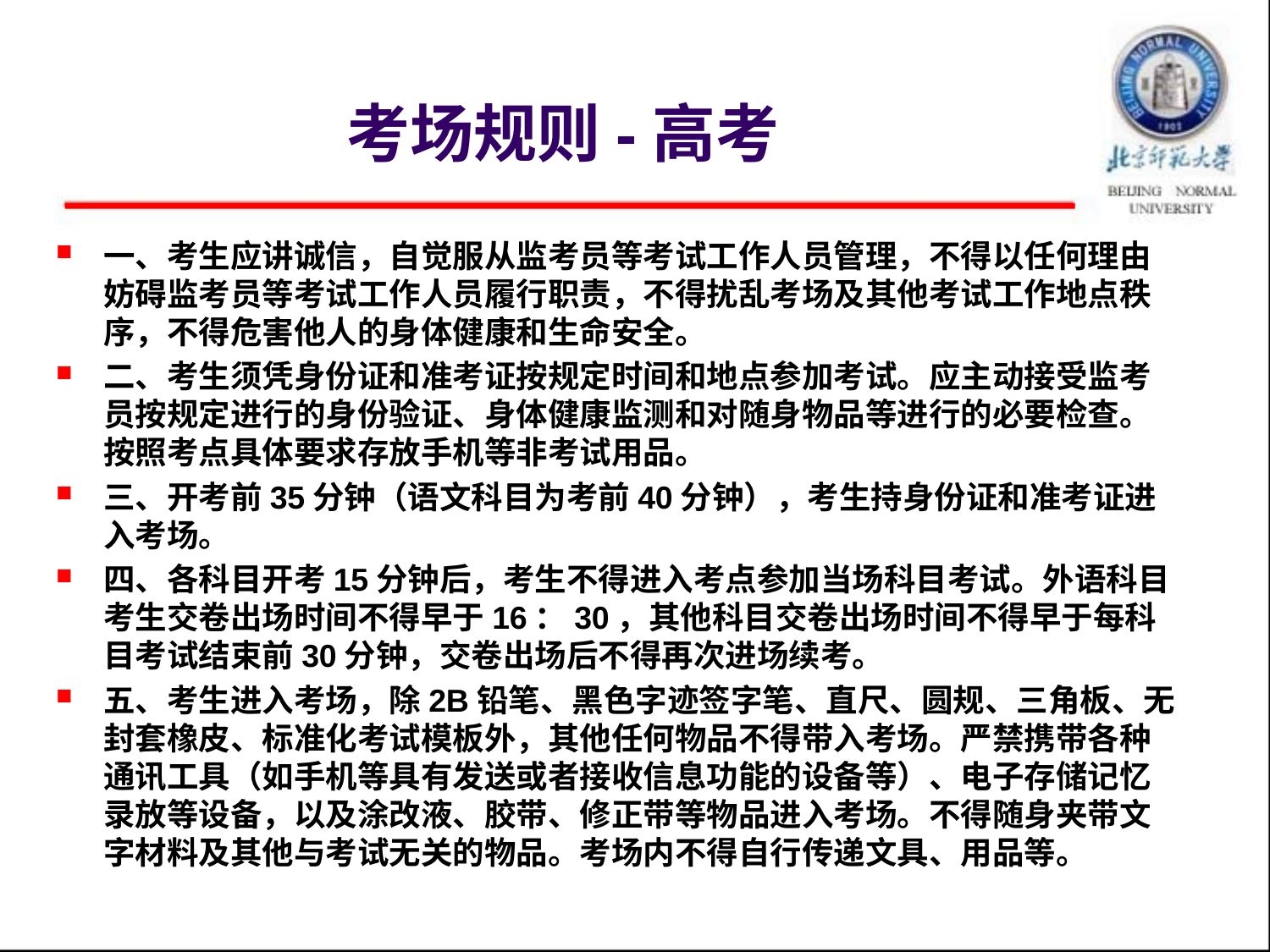

# 考场规则-高考
一、考生应讲诚信，自觉服从监考员等考试工作人员管理，不得以任何理由妨碍监考员等考试工作人员履行职责，不得扰乱考场及其他考试工作地点秩序，不得危害他人的身体健康和生命安全。
二、考生须凭身份证和准考证按规定时间和地点参加考试。应主动接受监考员按规定进行的身份验证、身体健康监测和对随身物品等进行的必要检查。按照考点具体要求存放手机等非考试用品。
三、开考前35分钟（语文科目为考前40分钟），考生持身份证和准考证进入考场。
四、各科目开考15分钟后，考生不得进入考点参加当场科目考试。外语科目考生交卷出场时间不得早于16：30，其他科目交卷出场时间不得早于每科目考试结束前30分钟，交卷出场后不得再次进场续考。
五、考生进入考场，除2B铅笔、黑色字迹签字笔、直尺、圆规、三角板、无封套橡皮、标准化考试模板外，其他任何物品不得带入考场。严禁携带各种通讯工具（如手机等具有发送或者接收信息功能的设备等）、电子存储记忆录放等设备，以及涂改液、胶带、修正带等物品进入考场。不得随身夹带文字材料及其他与考试无关的物品。考场内不得自行传递文具、用品等。